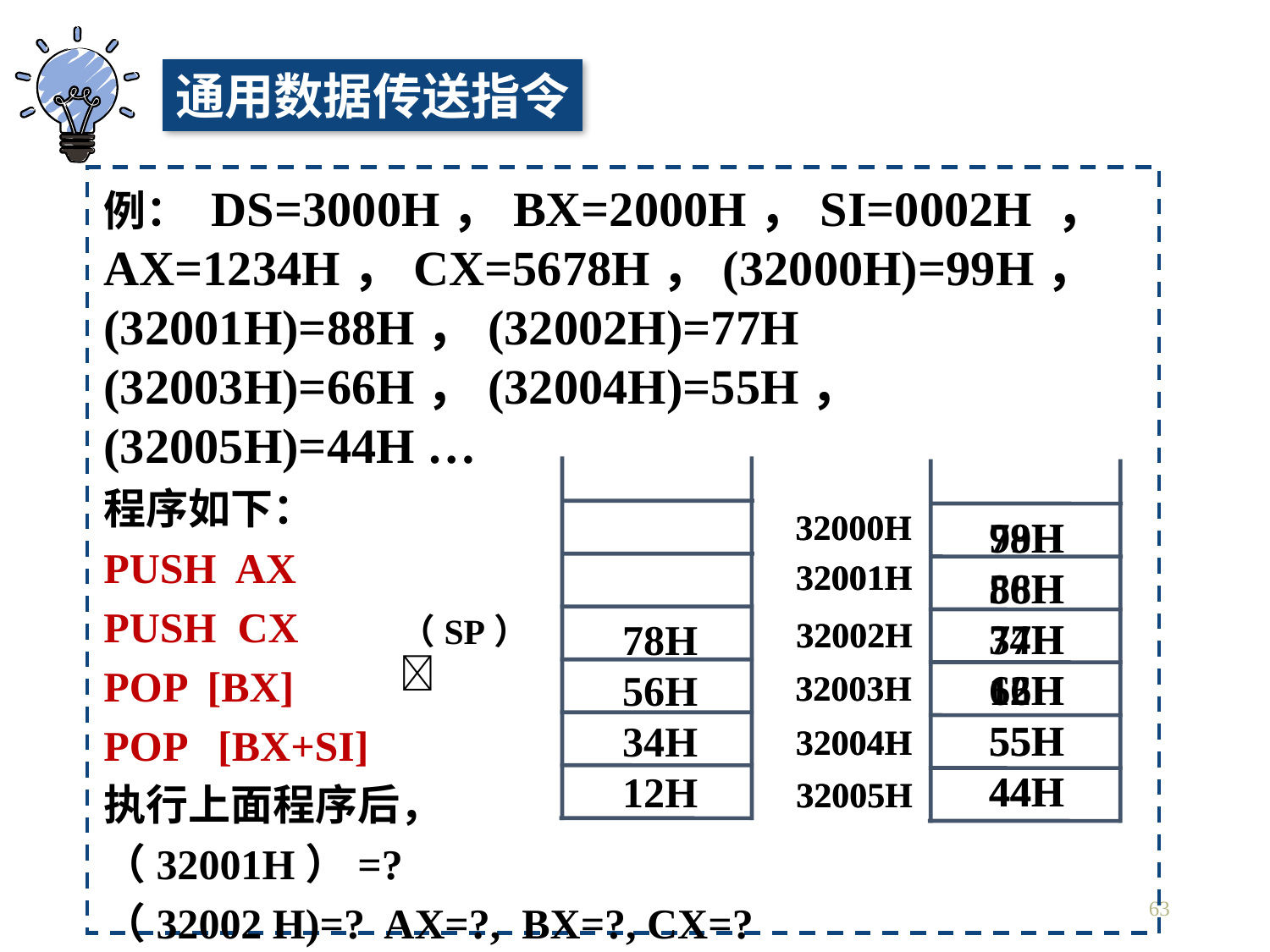

通用数据传送指令

例： DS=3000H，BX=2000H，SI=0002H ，AX=1234H，CX=5678H，(32000H)=99H，(32001H)=88H，(32002H)=77H  (32003H)=66H，(32004H)=55H，(32005H)=44H …
程序如下：
PUSH  AX
PUSH  CX
POP  [BX]
POP   [BX+SI]
执行上面程序后，
（32001H）=?
（32002 H)=?  AX=?,  BX=?, CX=?

（SP）→

78H56H
34H
12H

78H56H
34H
12H
55H
44H
32001H

32000H
32002H
32003H
32004H
32005H

99H88H
77H
66H
55H
44H
32001H

32000H
32002H
32003H
32004H
32005H
63